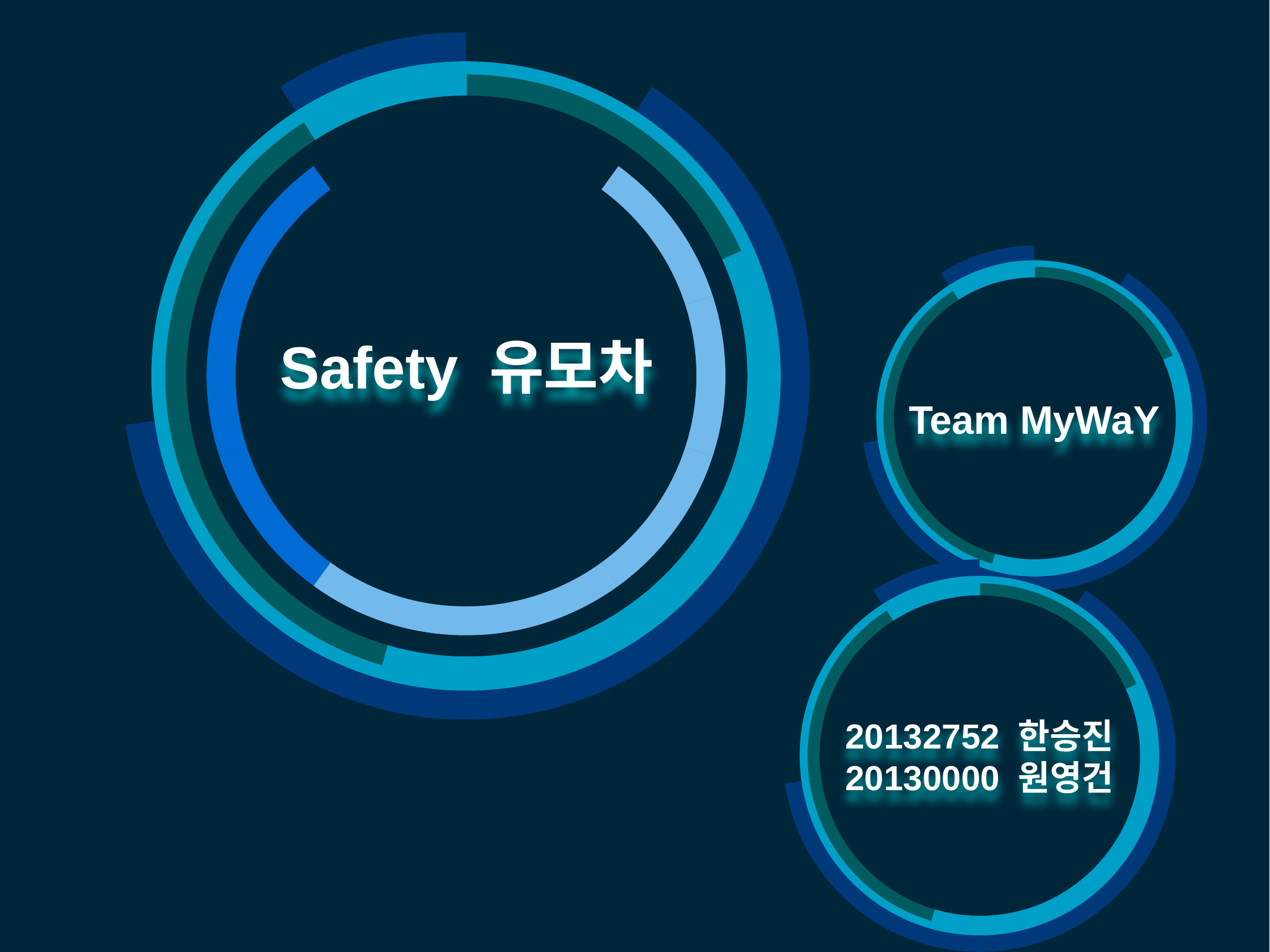

### Chart:

| Category | Region 1 |
|---|---|
| 1 | 10.0 |
| 2 | 10.0 |
| 3 | 10.0 |
| 4 | 10.0 |
| 5 | 10.0 |
| 6 | 10.0 |
| 7 | 10.0 |
| 8 | 10.0 |
| 9 | 10.0 |
| 10 | 10.0 |
| 11 | 10.0 |

### Chart:

| Category | Region 1 |
|---|---|
| 1 | 10.0 |
| 2 | 10.0 |
| 3 | 10.0 |
| 4 | 10.0 |
| 5 | 10.0 |
| 6 | 10.0 |
| 7 | 10.0 |
| 8 | 10.0 |
| 9 | 10.0 |
| 10 | 10.0 |
| 10 | 10.0 |

### Chart:

| Category | Region 1 |
|---|---|
| 1 | 10.0 |
| 2 | 10.0 |
| 3 | 10.0 |
| 4 | 10.0 |
| 5 | 10.0 |
| 6 | 10.0 |
| 7 | 10.0 |
| 8 | 10.0 |
| 9 | 10.0 |
| 10 | 10.0 |

### Chart:

| Category | Region 1 |
|---|---|
| 1 | 10.0 |
| 2 | 10.0 |
| 3 | 10.0 |
| 4 | 10.0 |
| 5 | 10.0 |
| 6 | 10.0 |
| 7 | 10.0 |
| 8 | 10.0 |
| 9 | 10.0 |
| 10 | 10.0 |
| 11 | 10.0 |

### Chart:

| Category | Region 1 |
|---|---|
| 1 | 10.0 |
| 2 | 10.0 |
| 3 | 10.0 |
| 4 | 10.0 |
| 5 | 10.0 |
| 6 | 10.0 |
| 7 | 10.0 |
| 8 | 10.0 |
| 9 | 10.0 |
| 10 | 10.0 |
| 10 | 10.0 |
Team MyWaY
Safety 유모차

### Chart:

| Category | Region 1 |
|---|---|
| 1 | 10.0 |
| 2 | 10.0 |
| 3 | 10.0 |
| 4 | 10.0 |
| 5 | 10.0 |
| 6 | 10.0 |
| 7 | 10.0 |
| 8 | 10.0 |
| 9 | 10.0 |
| 10 | 10.0 |
| 11 | 10.0 |

### Chart:

| Category | Region 1 |
|---|---|
| 1 | 10.0 |
| 2 | 10.0 |
| 3 | 10.0 |
| 4 | 10.0 |
| 5 | 10.0 |
| 6 | 10.0 |
| 7 | 10.0 |
| 8 | 10.0 |
| 9 | 10.0 |
| 10 | 10.0 |
| 10 | 10.0 |
20132752 한승진
20130000 원영건